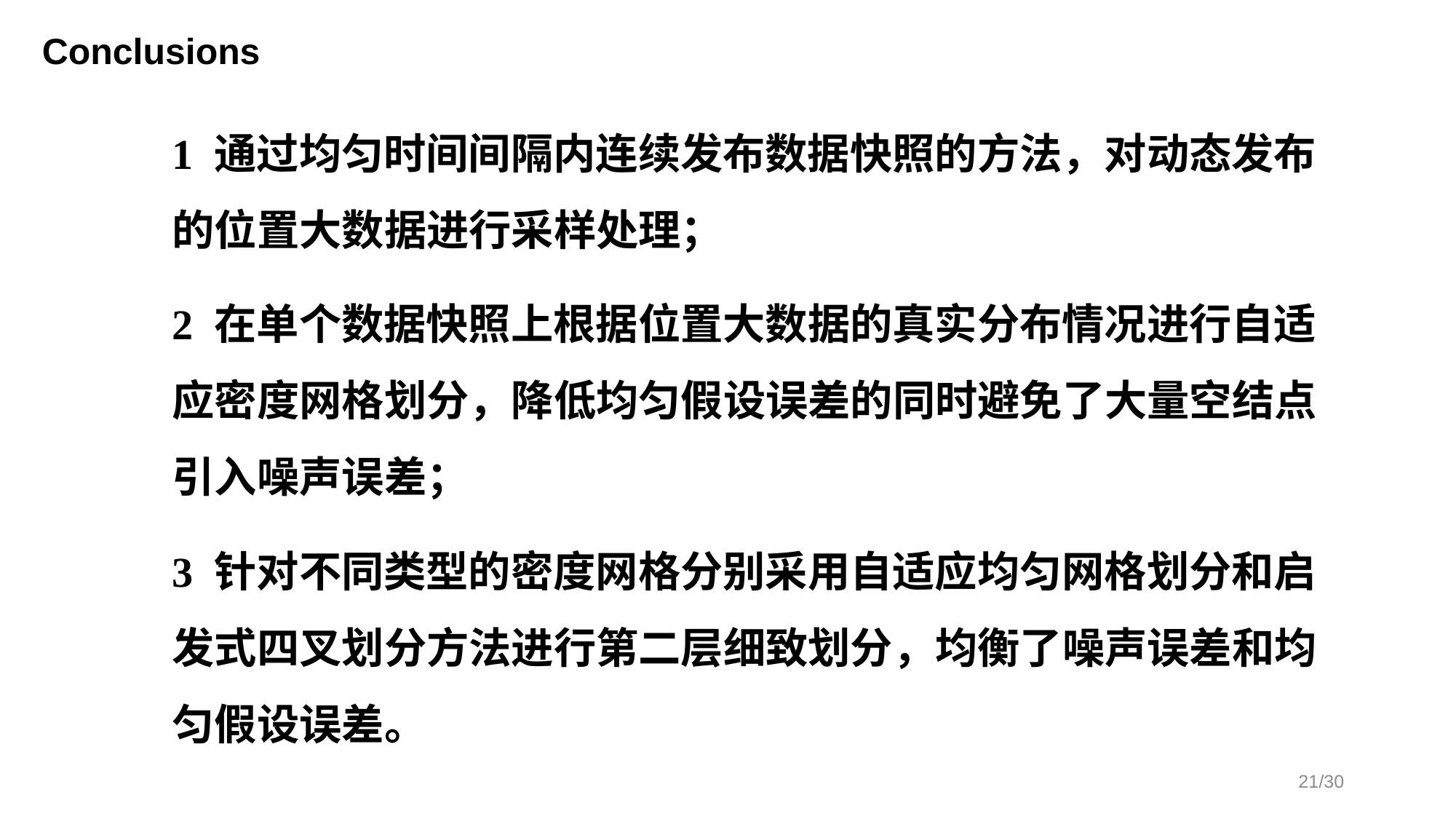

Conclusions
1 通过均匀时间间隔内连续发布数据快照的方法，对动态发布的位置大数据进行采样处理；
2 在单个数据快照上根据位置大数据的真实分布情况进行自适应密度网格划分，降低均匀假设误差的同时避免了大量空结点引入噪声误差；
3 针对不同类型的密度网格分别采用自适应均匀网格划分和启发式四叉划分方法进行第二层细致划分，均衡了噪声误差和均匀假设误差。
21